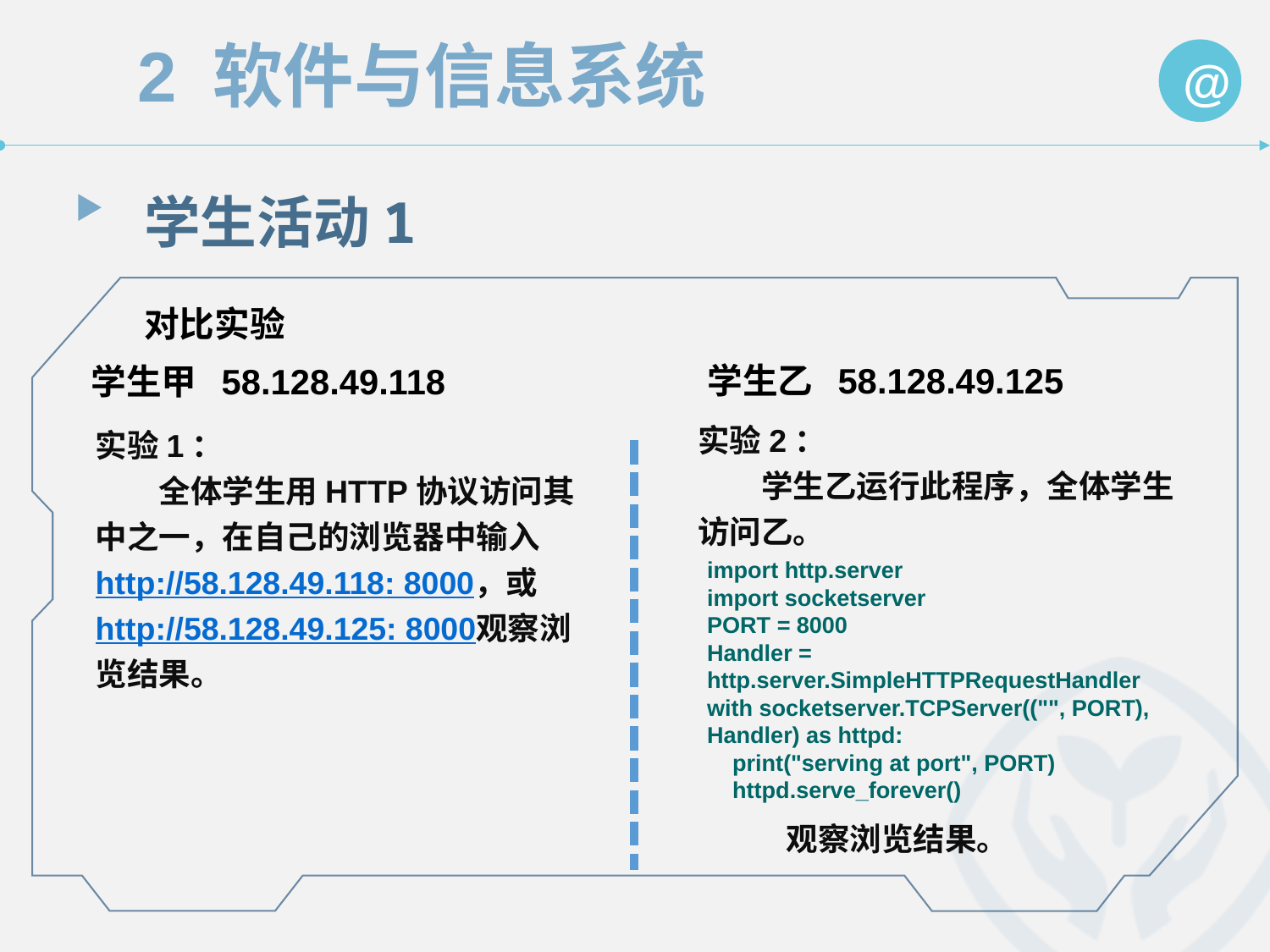

学生活动1

对比实验
学生乙  58.128.49.125
学生甲  58.128.49.118
实验1：
　　全体学生用HTTP协议访问其中之一，在自己的浏览器中输入http://58.128.49.118: 8000，或http://58.128.49.125: 8000观察浏览结果。
实验2：
　　学生乙运行此程序，全体学生访问乙。
import http.server
import socketserver
PORT = 8000
Handler = http.server.SimpleHTTPRequestHandler
with socketserver.TCPServer(("", PORT), Handler) as httpd:
    print("serving at port", PORT)
    httpd.serve_forever()
　　观察浏览结果。